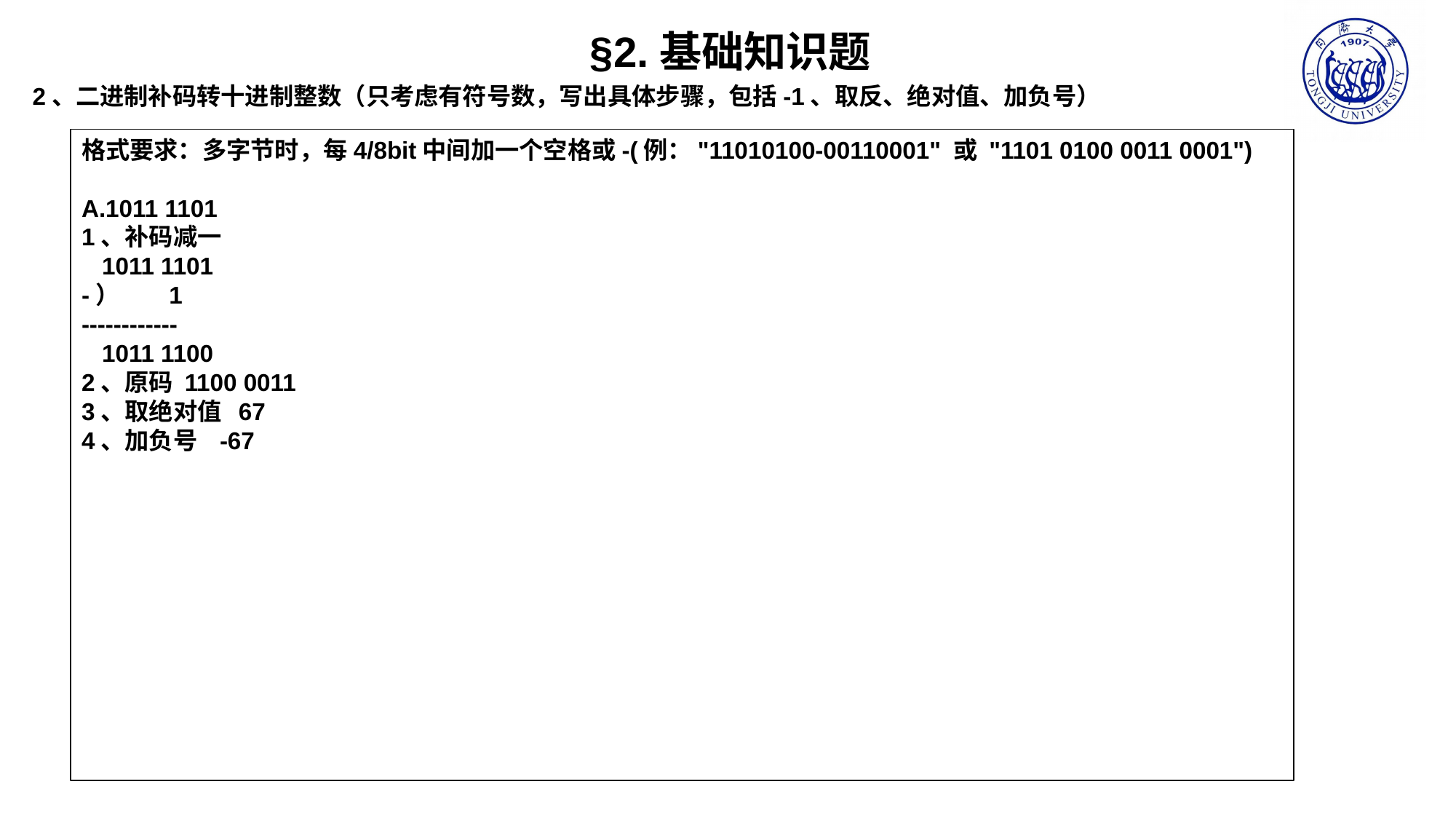

§2.基础知识题
2、二进制补码转十进制整数（只考虑有符号数，写出具体步骤，包括-1、取反、绝对值、加负号）
格式要求：多字节时，每4/8bit中间加一个空格或-(例："11010100-00110001" 或 "1101 0100 0011 0001")

A.1011 1101
1、补码减一
   1011 1101
-）        1
------------
   1011 1100
2、原码 1100 0011
3、取绝对值  67
4、加负号   -67